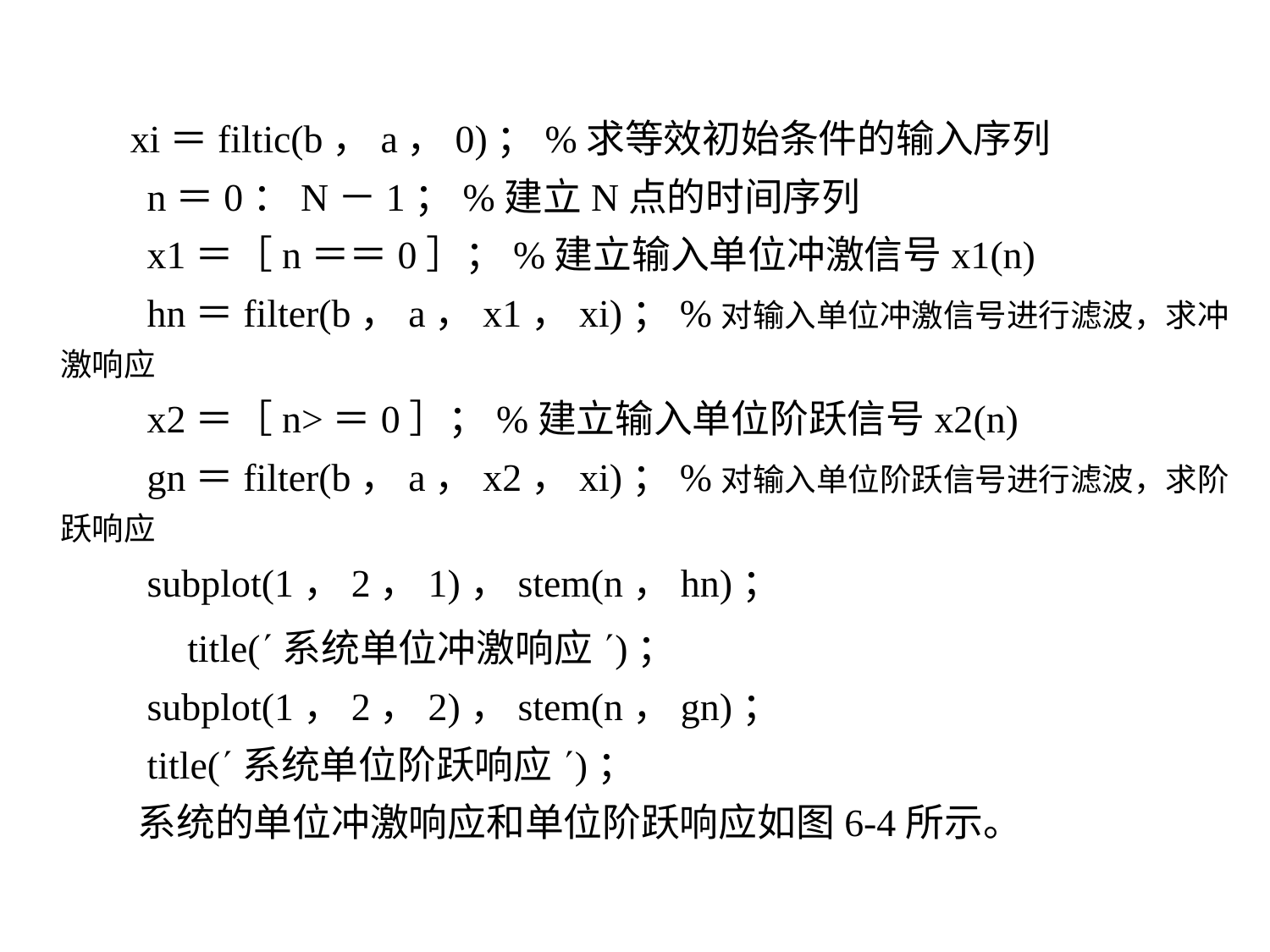

#
　        xi＝filtic(b，a，0)；%求等效初始条件的输入序列
　　n＝0：N－1；%建立N点的时间序列
　　x1＝［n＝＝0］；%建立输入单位冲激信号x1(n)
　　hn＝filter(b，a，x1，xi)；%对输入单位冲激信号进行滤波，求冲激响应
　　x2＝［n>＝0］；%建立输入单位阶跃信号x2(n)
　　gn＝filter(b，a，x2，xi)；%对输入单位阶跃信号进行滤波，求阶跃响应
　　subplot(1，2，1)，stem(n，hn)；
		title(′系统单位冲激响应′)；
　　subplot(1，2，2)，stem(n，gn)；
　　title(′系统单位阶跃响应′)；
　　系统的单位冲激响应和单位阶跃响应如图6-4所示。